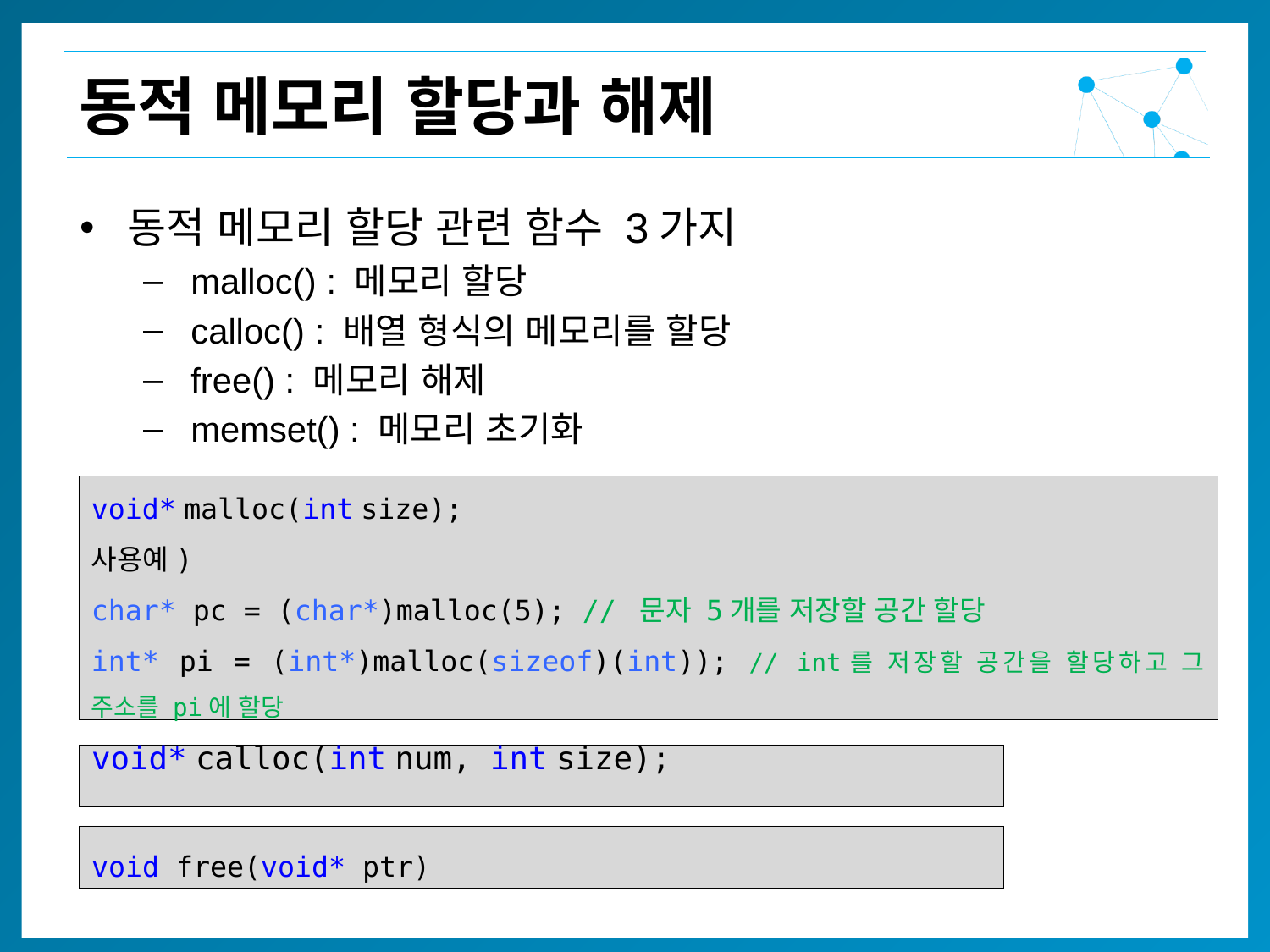

동적 메모리 할당과 해제
동적 메모리 할당 관련 함수 3가지
malloc() : 메모리 할당
calloc() : 배열 형식의 메모리를 할당
free() : 메모리 해제
memset() : 메모리 초기화
void* malloc(int size);
사용예)
char* pc = (char*)malloc(5); // 문자 5개를 저장할 공간 할당
int* pi = (int*)malloc(sizeof)(int)); // int를 저장할 공간을 할당하고 그 주소를 pi에 할당
void* calloc(int num, int size);

void free(void* ptr)